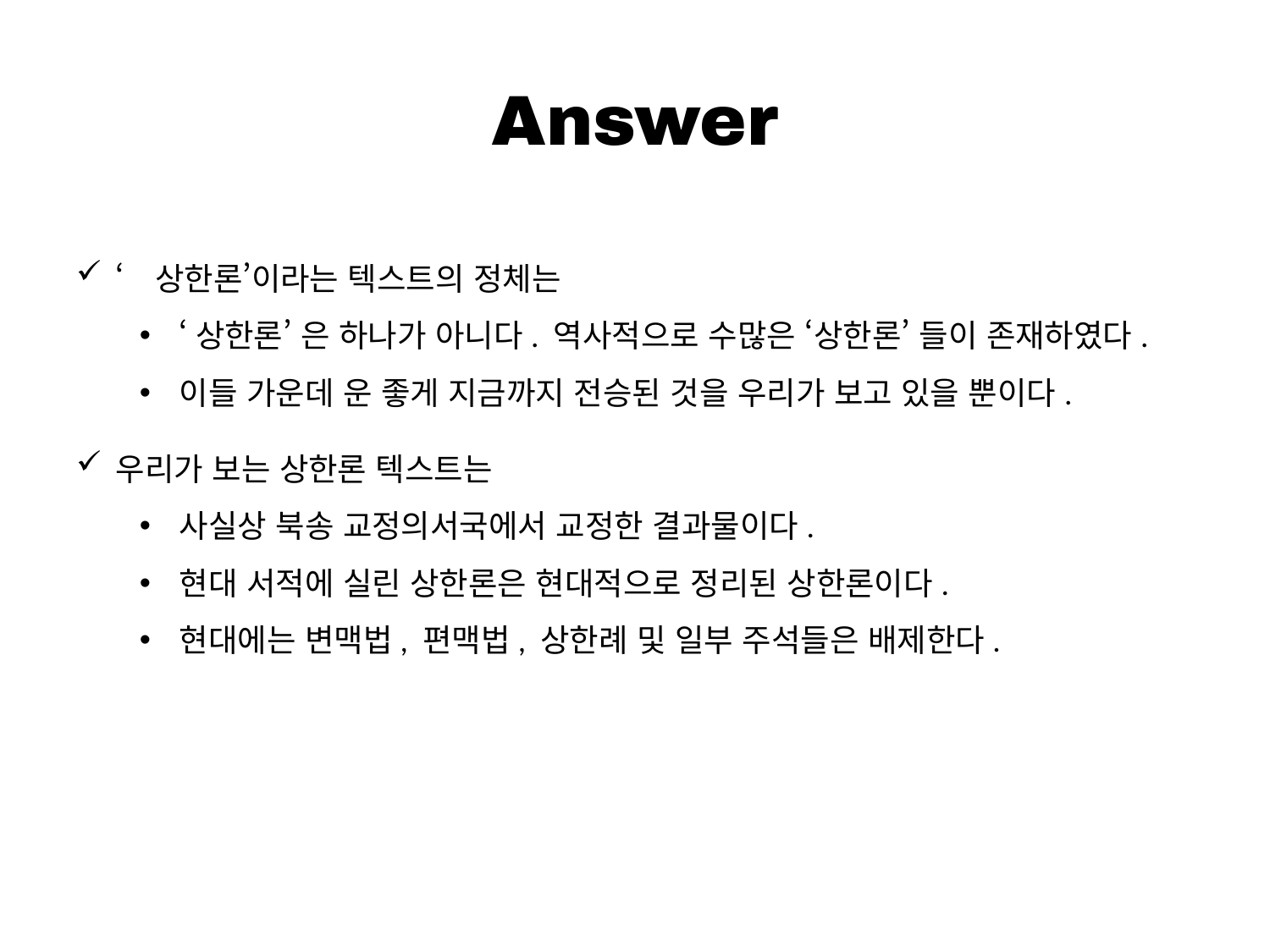

Answer
‘상한론’이라는 텍스트의 정체는
‘상한론’ 은 하나가 아니다. 역사적으로 수많은 ‘상한론’ 들이 존재하였다.
이들 가운데 운 좋게 지금까지 전승된 것을 우리가 보고 있을 뿐이다.

우리가 보는 상한론 텍스트는
사실상 북송 교정의서국에서 교정한 결과물이다.
현대 서적에 실린 상한론은 현대적으로 정리된 상한론이다.
현대에는 변맥법, 편맥법, 상한례 및 일부 주석들은 배제한다.